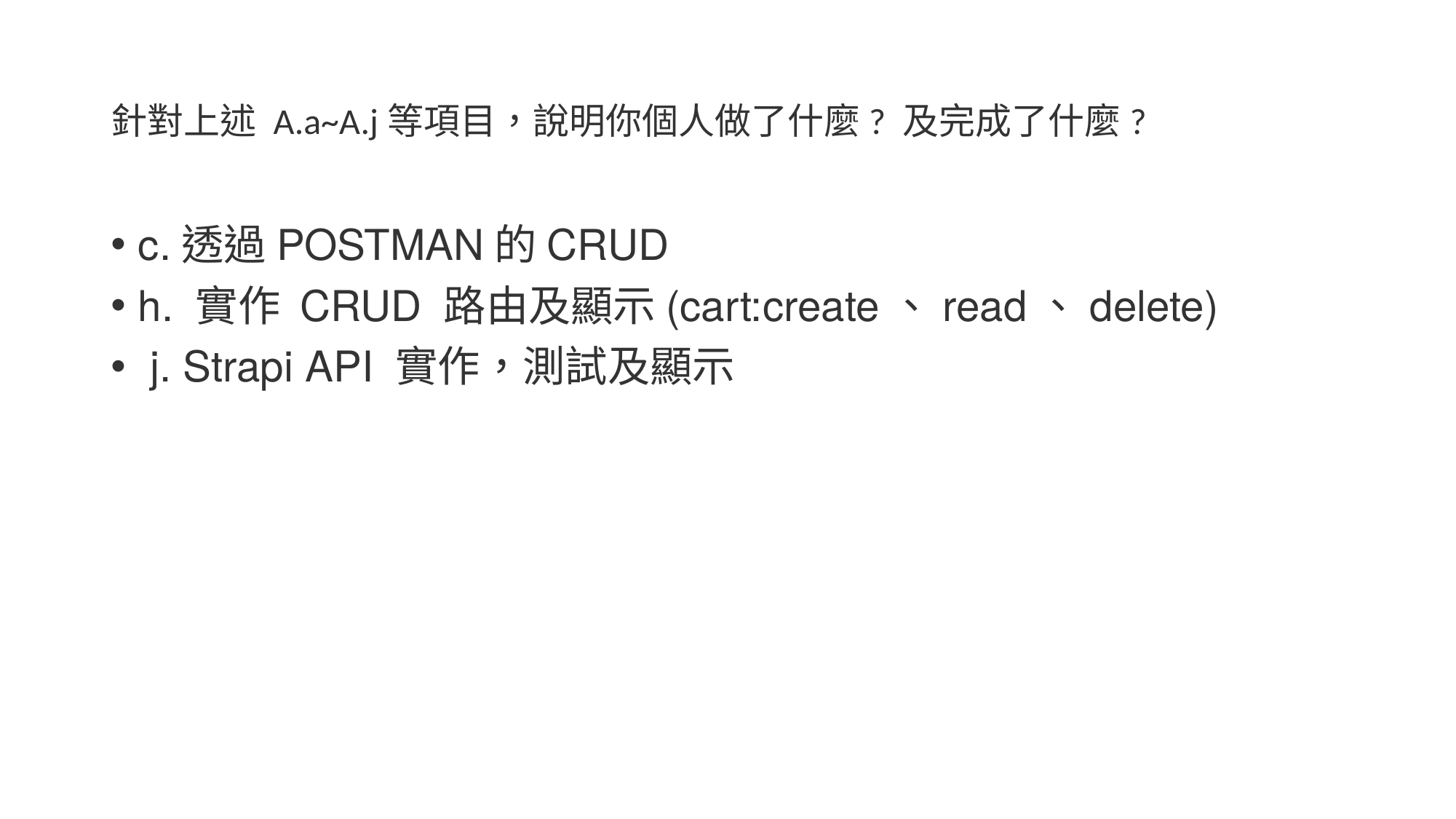

# 針對上述 A.a~A.j等項目，說明你個人做了什麼? 及完成了什麼?
c.透過POSTMAN的CRUD
h. 實作 CRUD 路由及顯示(cart:create、read、delete)
 j. Strapi API 實作，測試及顯示